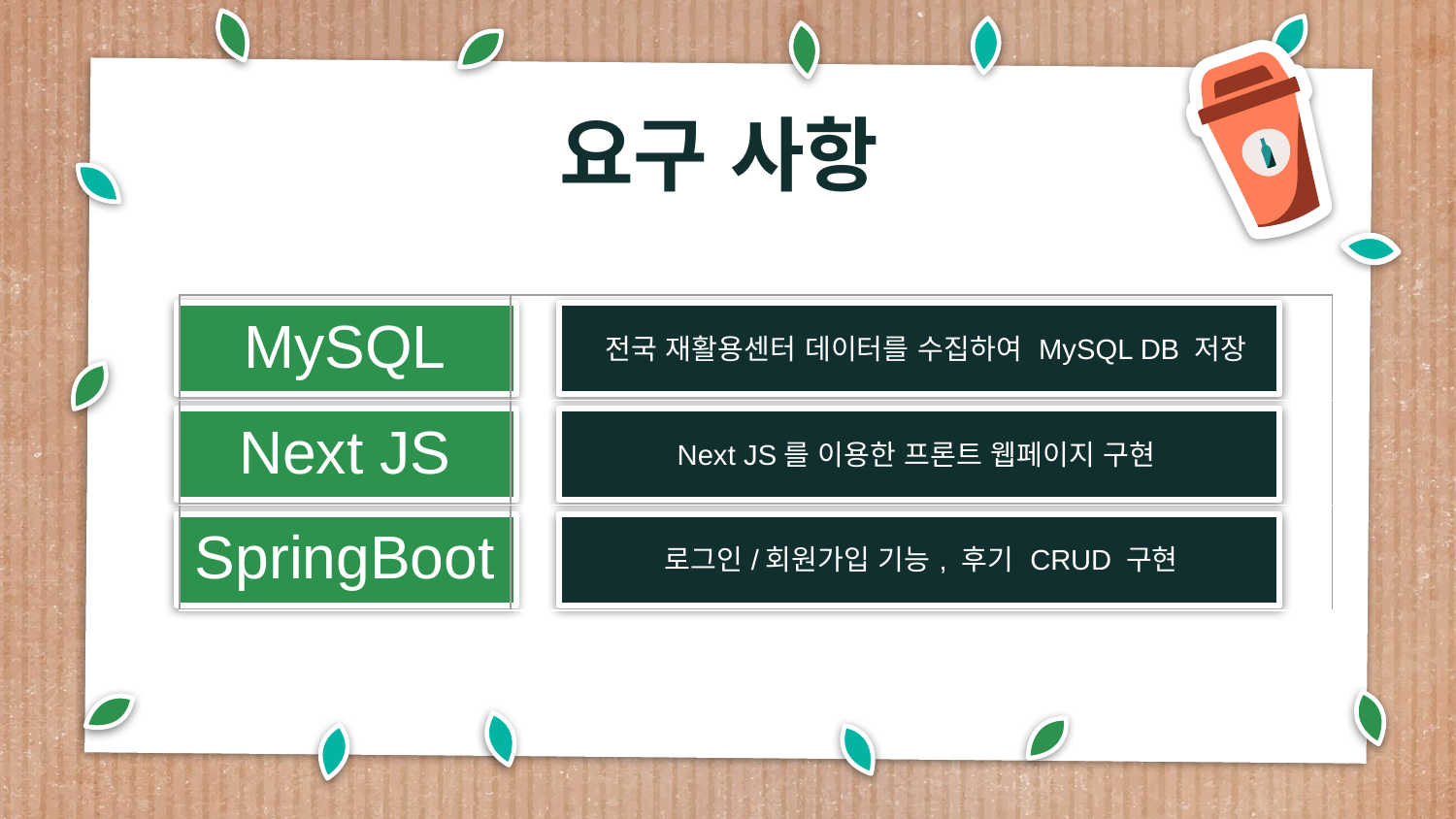

# 요구 사항
| MySQL | 전국 재활용센터 데이터를 수집하여 MySQL DB 저장 |
| --- | --- |
| Next JS | Next JS를 이용한 프론트 웹페이지 구현 |
| SpringBoot | 로그인/회원가입 기능, 후기 CRUD 구현 |